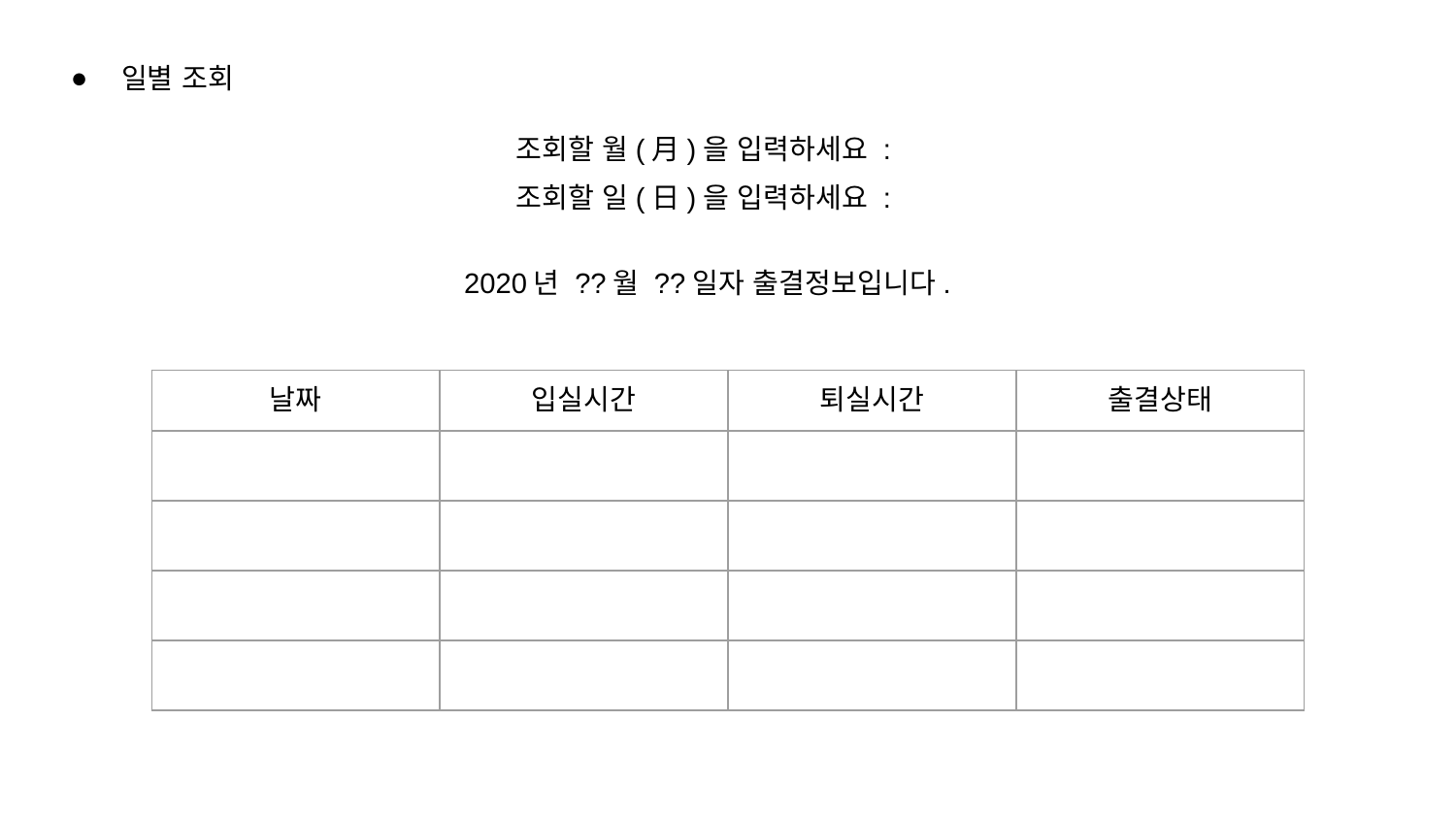

일별 조회
조회할 월(月)을 입력하세요 :
조회할 일(日)을 입력하세요 :
2020년 ??월 ??일자 출결정보입니다.
| 날짜 | 입실시간 | 퇴실시간 | 출결상태 |
| --- | --- | --- | --- |
|  |  |  |  |
|  |  |  |  |
|  |  |  |  |
|  |  |  |  |